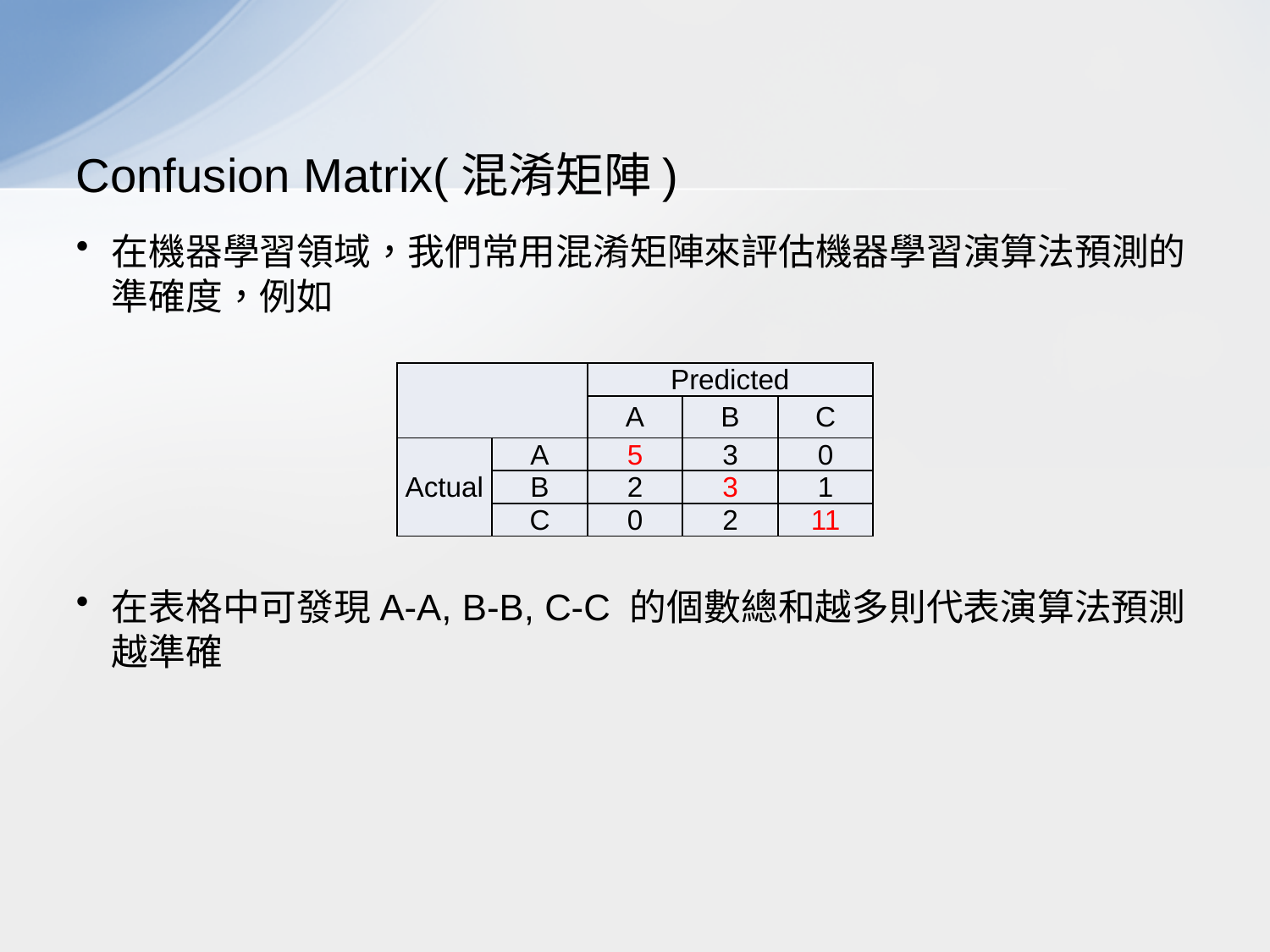

# Confusion Matrix(混淆矩陣)
在機器學習領域，我們常用混淆矩陣來評估機器學習演算法預測的準確度，例如

在表格中可發現A-A, B-B, C-C 的個數總和越多則代表演算法預測越準確
|  |  | Predicted |  |  |
| --- | --- | --- | --- | --- |
|  |  | A | B | C |
| Actual | A | 5 | 3 | 0 |
|  | B | 2 | 3 | 1 |
|  | C | 0 | 2 | 11 |